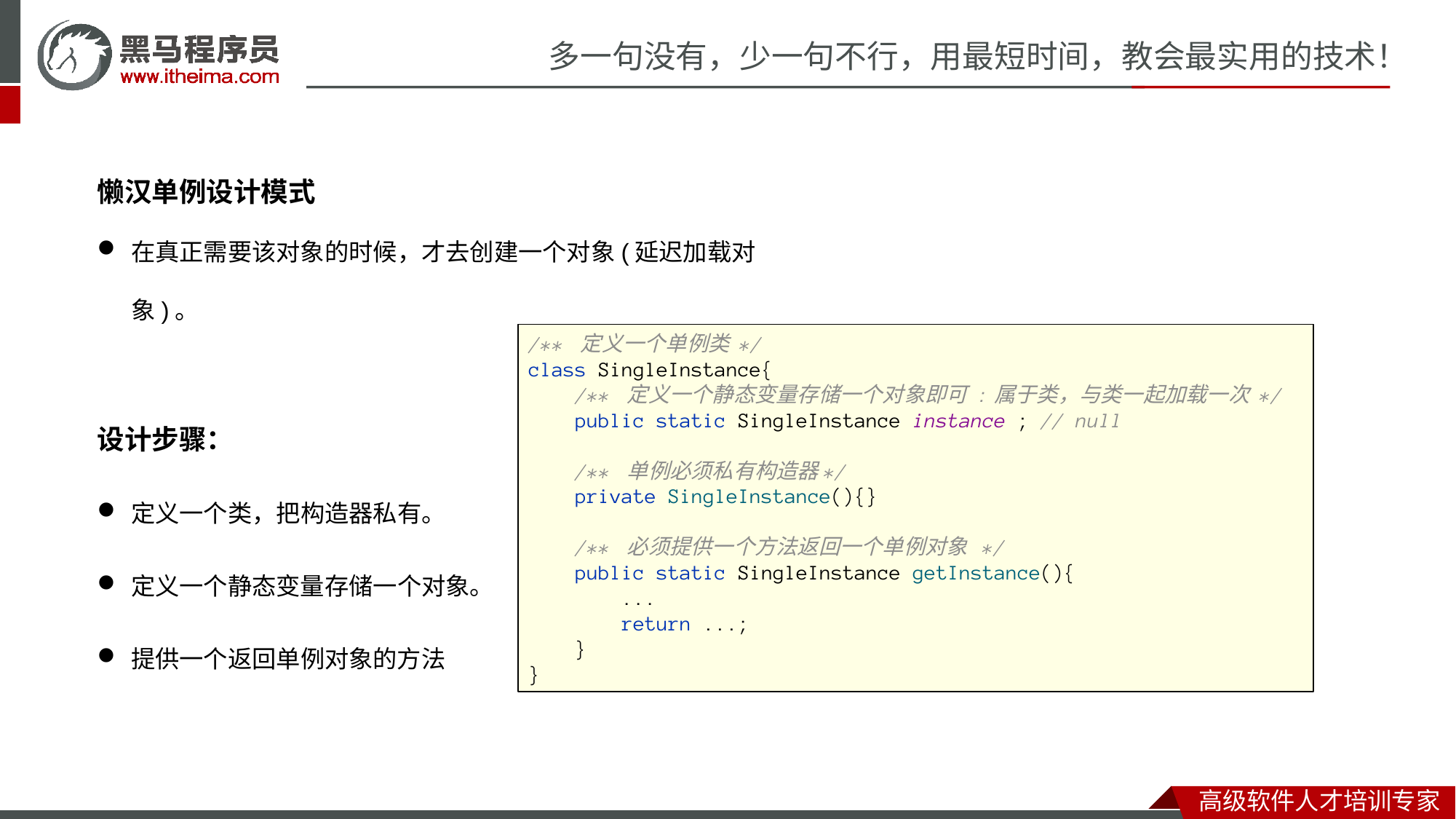

懒汉单例设计模式
在真正需要该对象的时候，才去创建一个对象(延迟加载对象)。

设计步骤：
定义一个类，把构造器私有。
定义一个静态变量存储一个对象。
提供一个返回单例对象的方法
/** 定义一个单例类 */
class SingleInstance{
    /** 定义一个静态变量存储一个对象即可 :属于类，与类一起加载一次 */
    public static SingleInstance instance ; // null
    /** 单例必须私有构造器*/
    private SingleInstance(){}
    /** 必须提供一个方法返回一个单例对象  */
    public static SingleInstance getInstance(){
        ...
        return ...;
    }
}